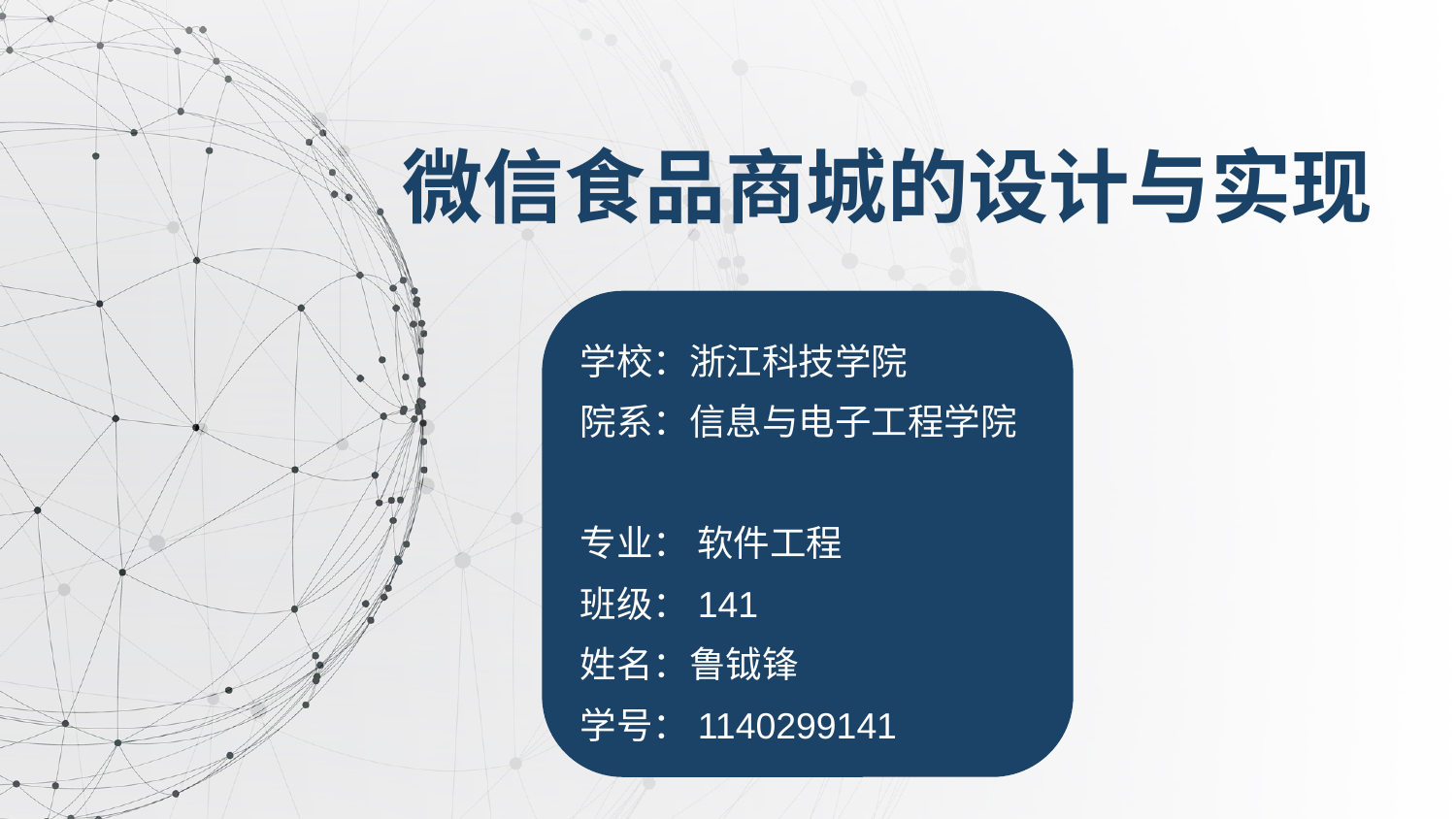

微信食品商城的设计与实现
学校：浙江科技学院
院系：信息与电子工程学院
专业： 软件工程
班级：141
姓名：鲁钺锋
学号：1140299141
、